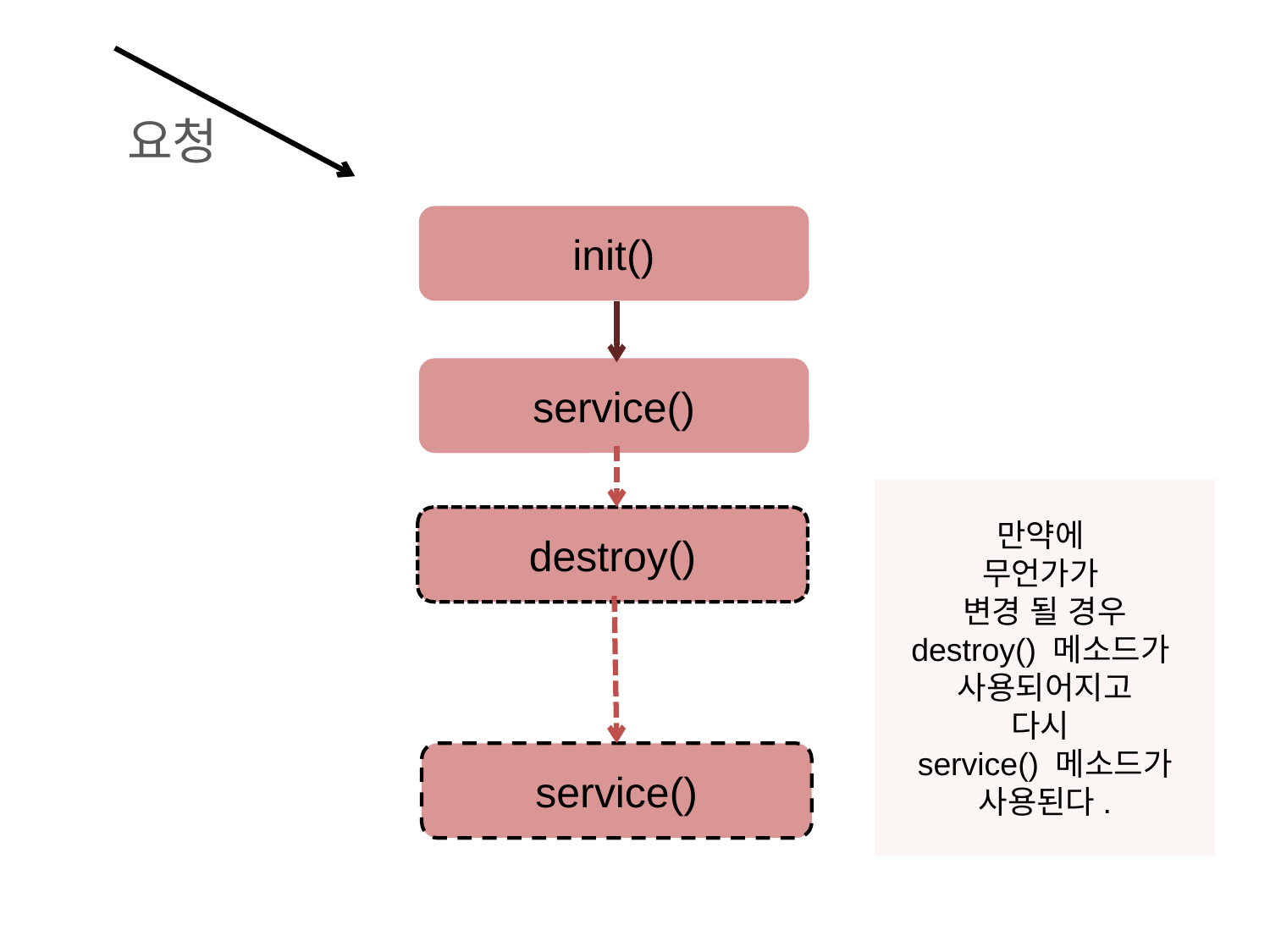

요청
init()
service()
만약에
무언가가
변경 될 경우
destroy() 메소드가
사용되어지고
다시
service() 메소드가
사용된다.
destroy()
service()